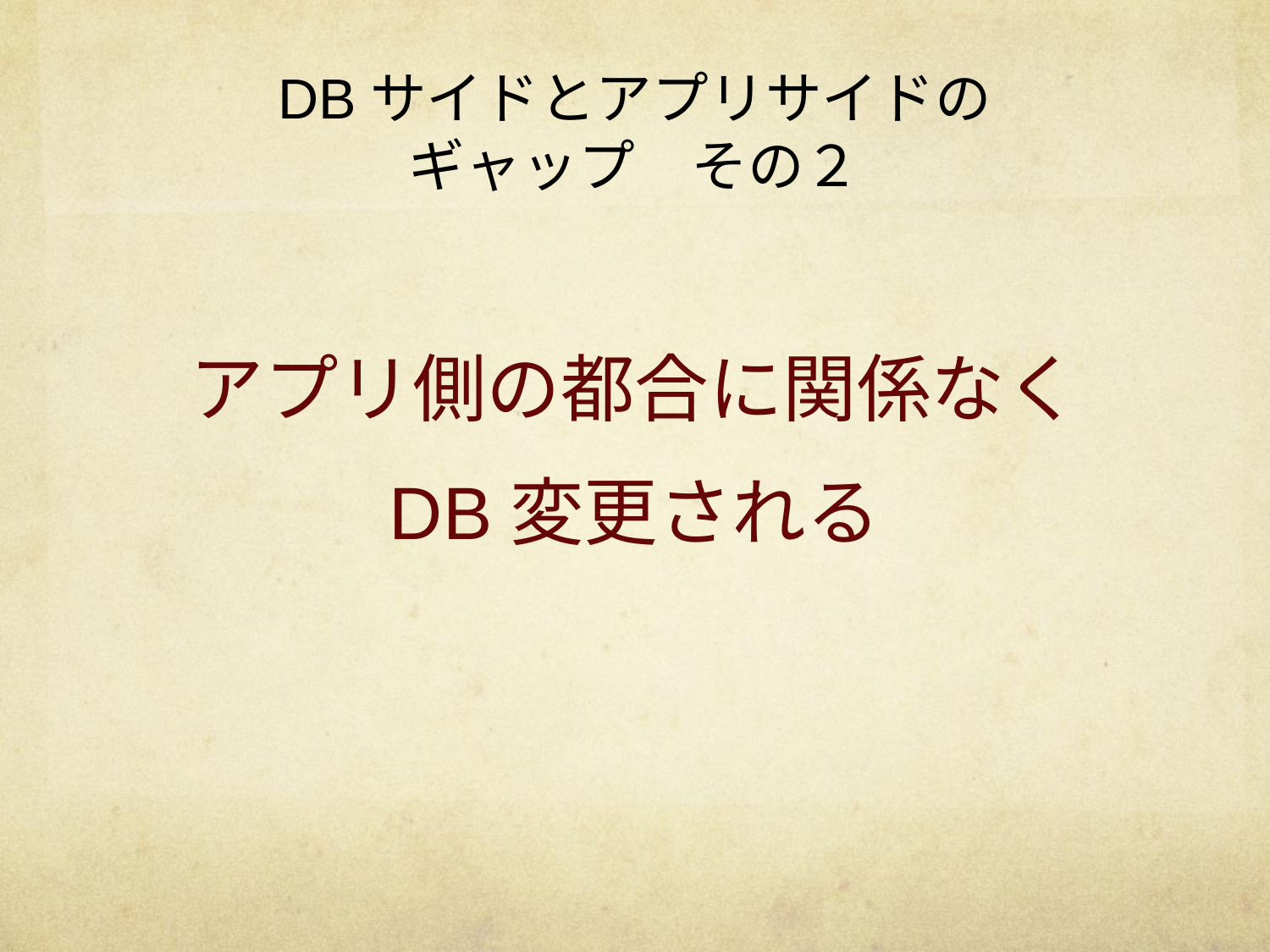

# DBサイドとアプリサイドの ギャップ　その２

アプリ側の都合に関係なく
DB変更される